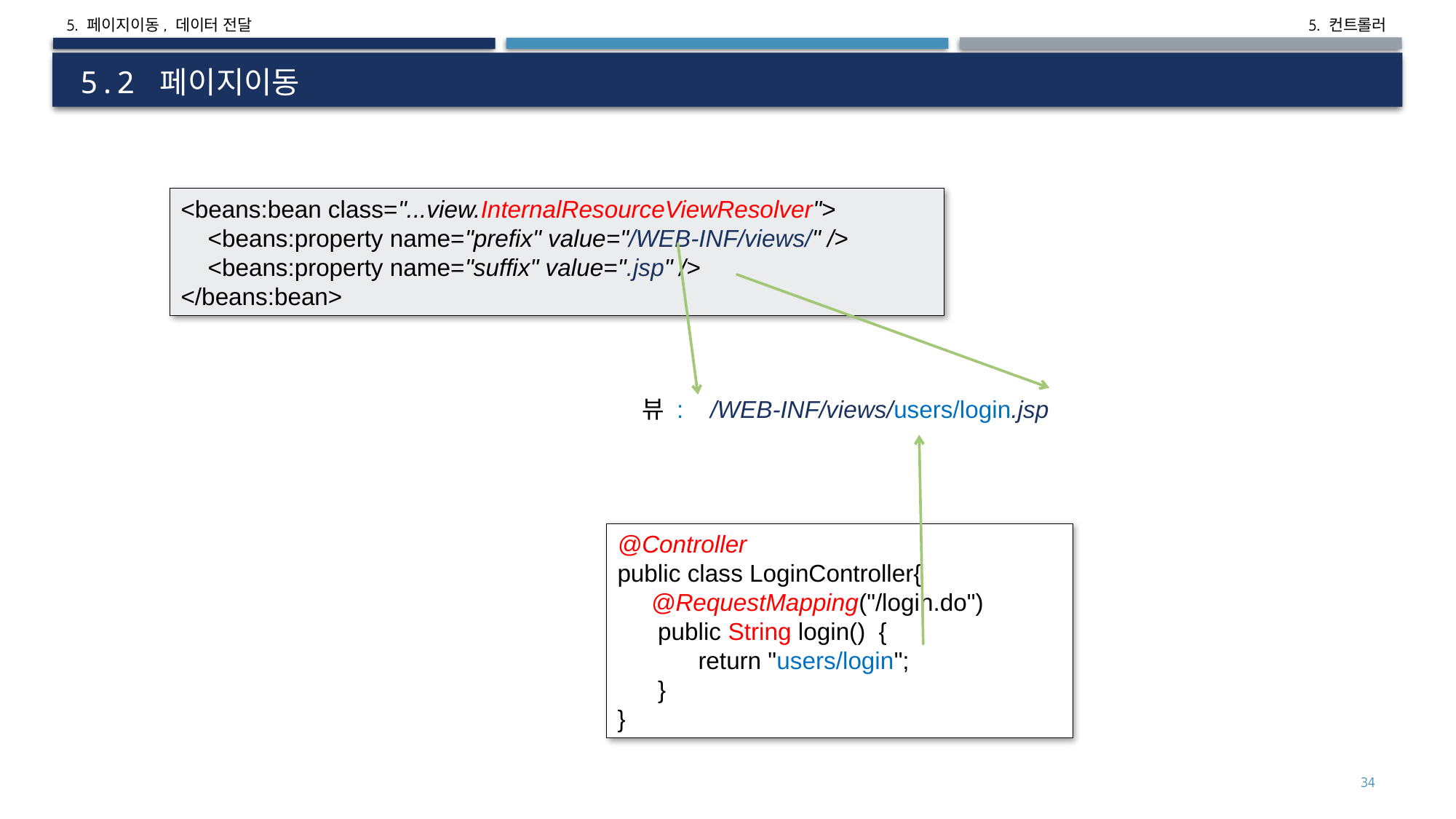

5. 페이지이동, 데이터 전달
# 5.2 페이지이동
<beans:bean class="...view.InternalResourceViewResolver">
    <beans:property name="prefix" value="/WEB-INF/views/" />
    <beans:property name="suffix" value=".jsp" />
</beans:bean>
뷰 :    /WEB-INF/views/users/login.jsp
@Controller
public class LoginController{
     @RequestMapping("/login.do")
      public String login()  {
            return "users/login";
      }
}
34